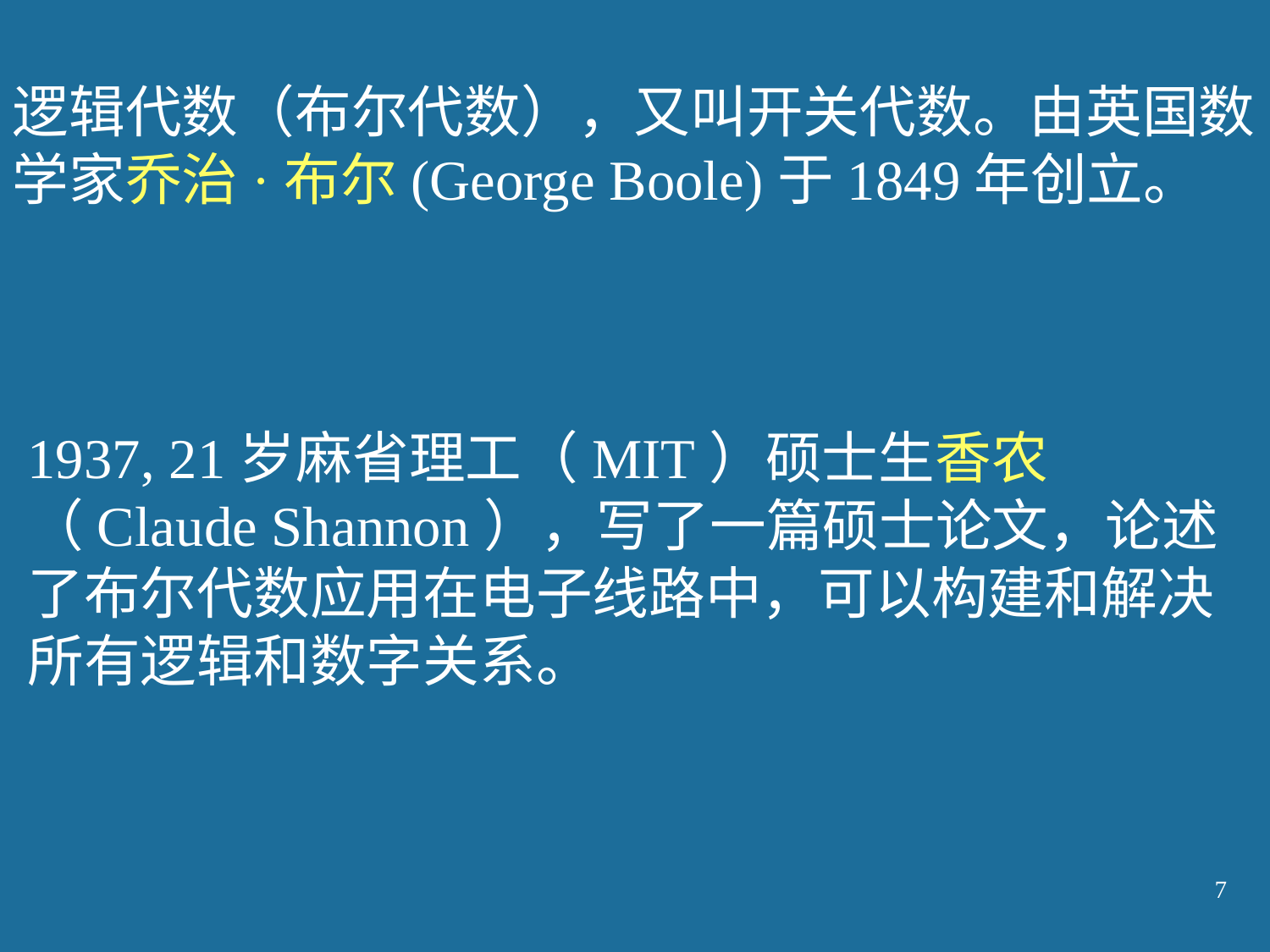

逻辑代数（布尔代数），又叫开关代数。由英国数学家乔治·布尔(George Boole)于1849年创立。
1937, 21岁麻省理工（MIT）硕士生香农（Claude Shannon），写了一篇硕士论文，论述了布尔代数应用在电子线路中，可以构建和解决所有逻辑和数字关系。
7